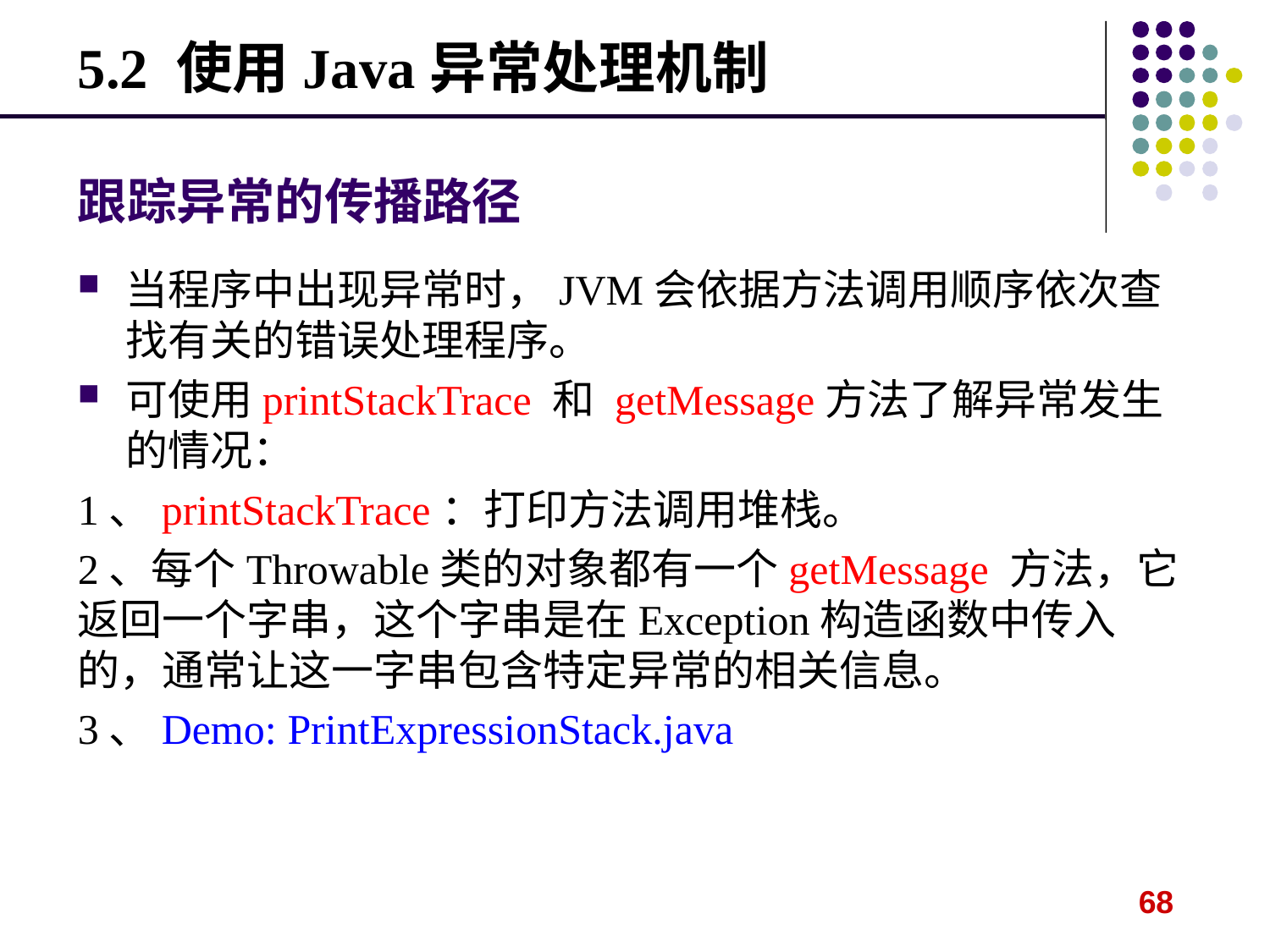

5.2 使用Java异常处理机制

跟踪异常的传播路径
当程序中出现异常时，JVM会依据方法调用顺序依次查找有关的错误处理程序。
可使用printStackTrace 和 getMessage方法了解异常发生的情况：
1、printStackTrace：打印方法调用堆栈。
2、每个Throwable类的对象都有一个getMessage 方法，它返回一个字串，这个字串是在Exception构造函数中传入的，通常让这一字串包含特定异常的相关信息。
3、Demo: PrintExpressionStack.java